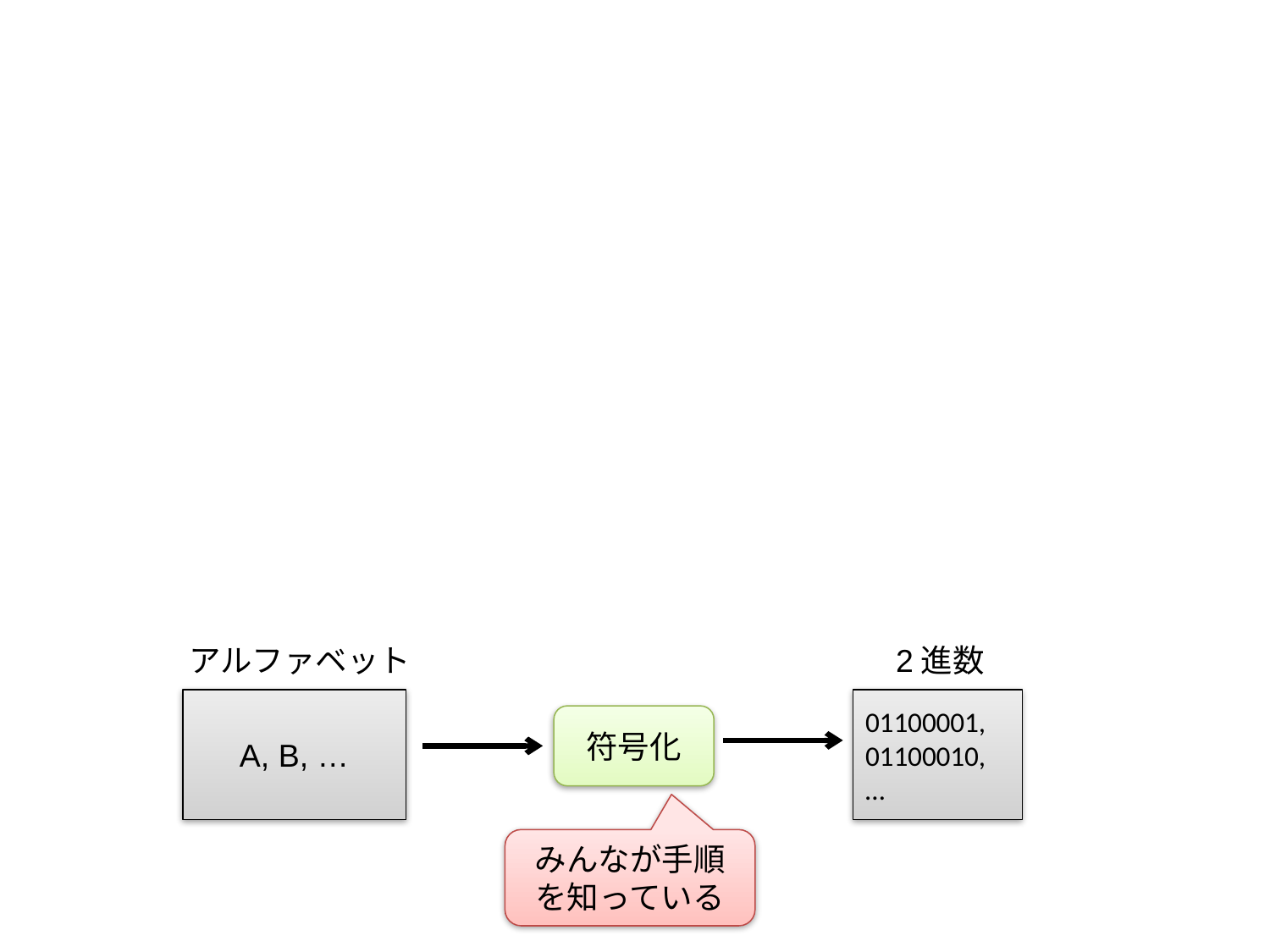

アルファベット
2進数
A, B, …
01100001,
01100010,
…
符号化
みんなが手順を知っている